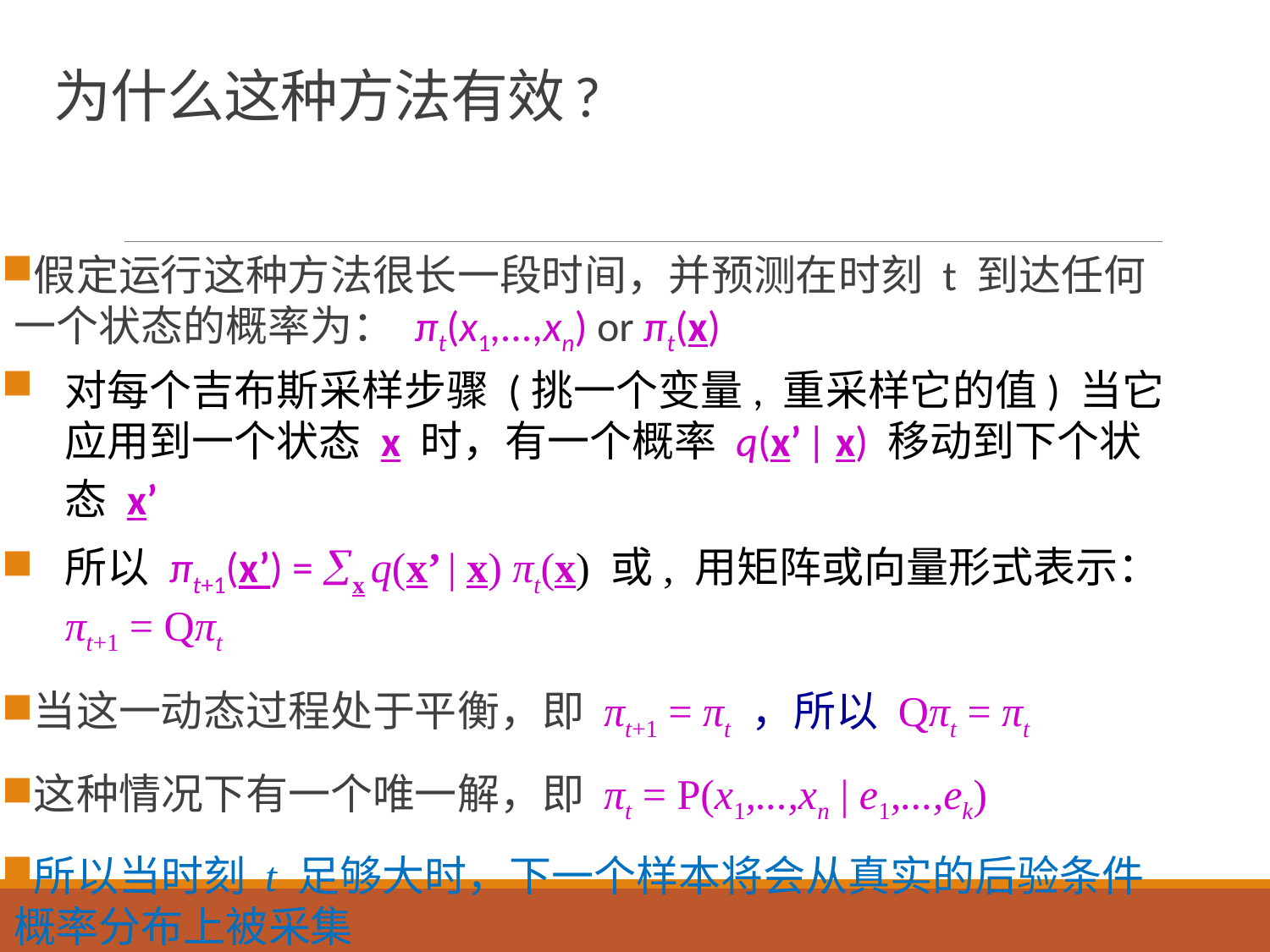

# 为什么这种方法有效?
假定运行这种方法很长一段时间，并预测在时刻 t 到达任何一个状态的概率为： πt(x1,...,xn) or πt(x)
对每个吉布斯采样步骤 (挑一个变量, 重采样它的值) 当它应用到一个状态 x 时，有一个概率 q(x’ | x) 移动到下个状态 x’
所以 πt+1(x’) = ∑x q(x’ | x) πt(x) 或, 用矩阵或向量形式表示： πt+1 = Qπt
当这一动态过程处于平衡，即 πt+1 = πt ，所以 Qπt = πt
这种情况下有一个唯一解，即 πt = P(x1,...,xn | e1,...,ek)
所以当时刻 t 足够大时，下一个样本将会从真实的后验条件概率分布上被采集